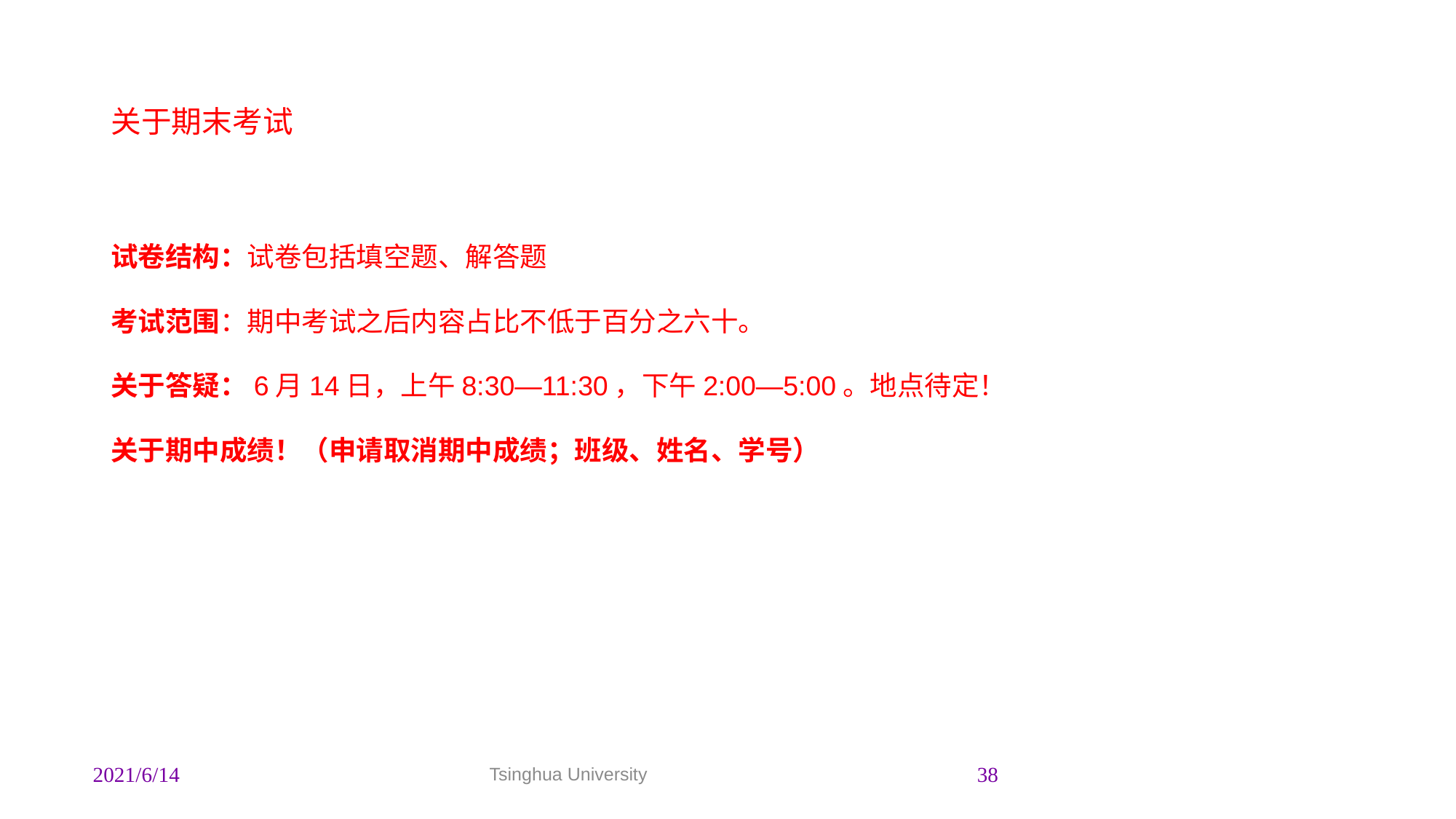

# 关于期末考试
试卷结构：试卷包括填空题、解答题
考试范围：期中考试之后内容占比不低于百分之六十。
关于答疑：6月14日，上午8:30—11:30，下午2:00—5:00。地点待定！
关于期中成绩！（申请取消期中成绩；班级、姓名、学号）

2021/6/14
Tsinghua University
38